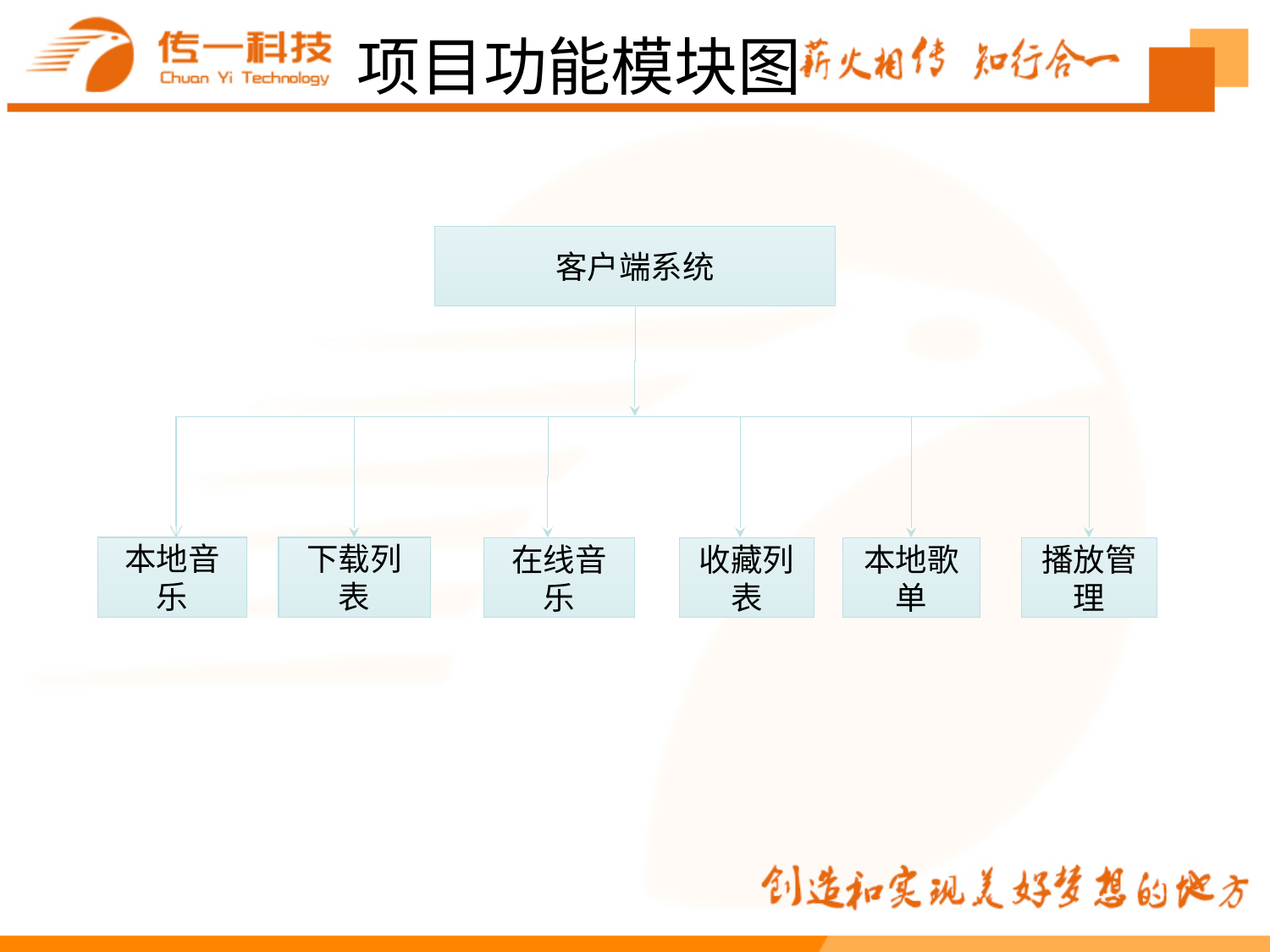

项目功能模块图
客户端系统
本地音乐
下载列表
在线音乐
收藏列表
本地歌单
播放管理